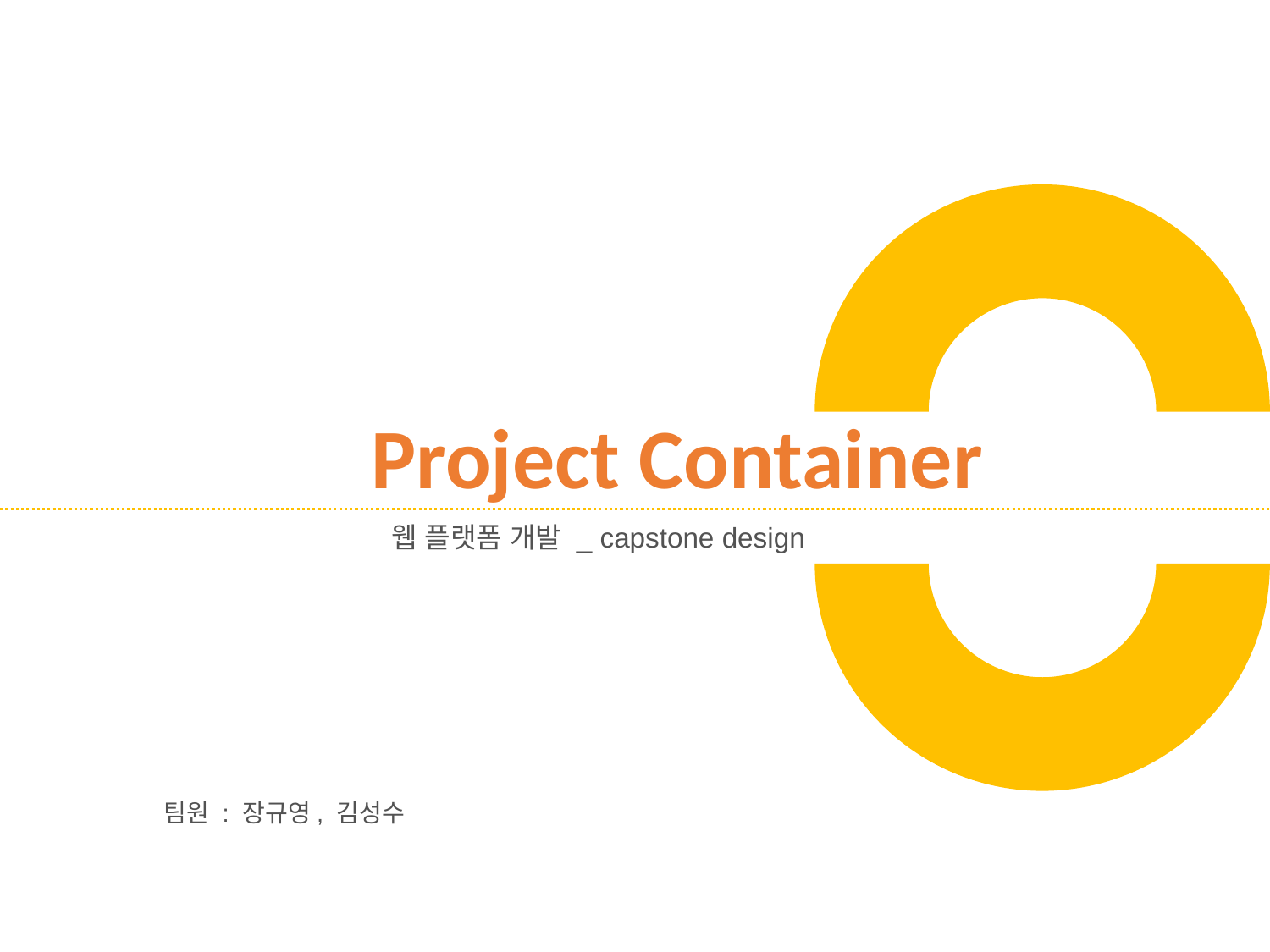

# Project Container
웹 플랫폼 개발 _ capstone design
팀원 : 장규영, 김성수